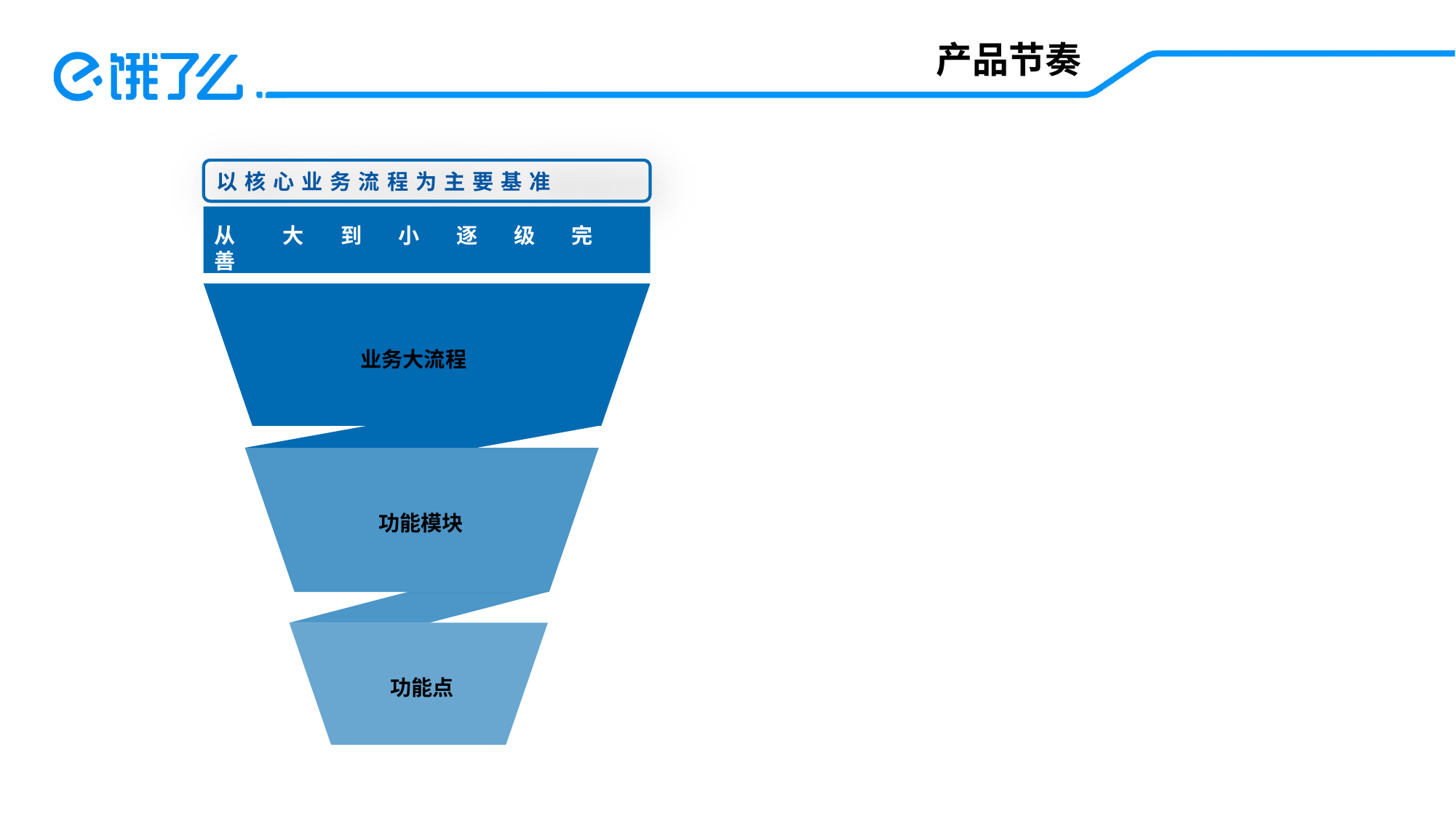

# 产品节奏

以 核 心 业 务 流 程 为 主 要 基 准
从	大	到	小	逐	级	完	善

业务大流程

功能模块

功能点